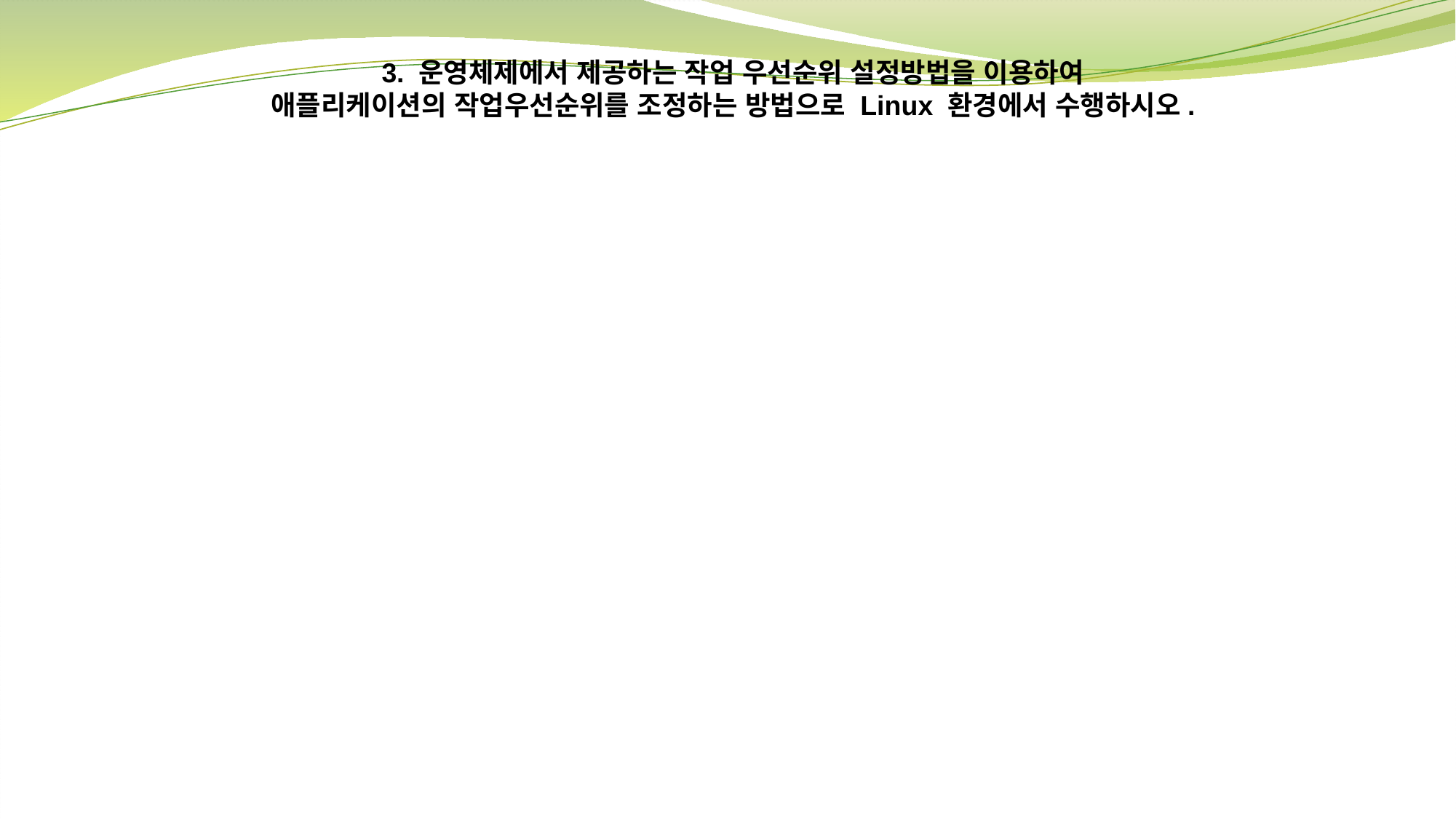

# 3. 운영체제에서 제공하는 작업 우선순위 설정방법을 이용하여 애플리케이션의 작업우선순위를 조정하는 방법으로 Linux 환경에서 수행하시오.